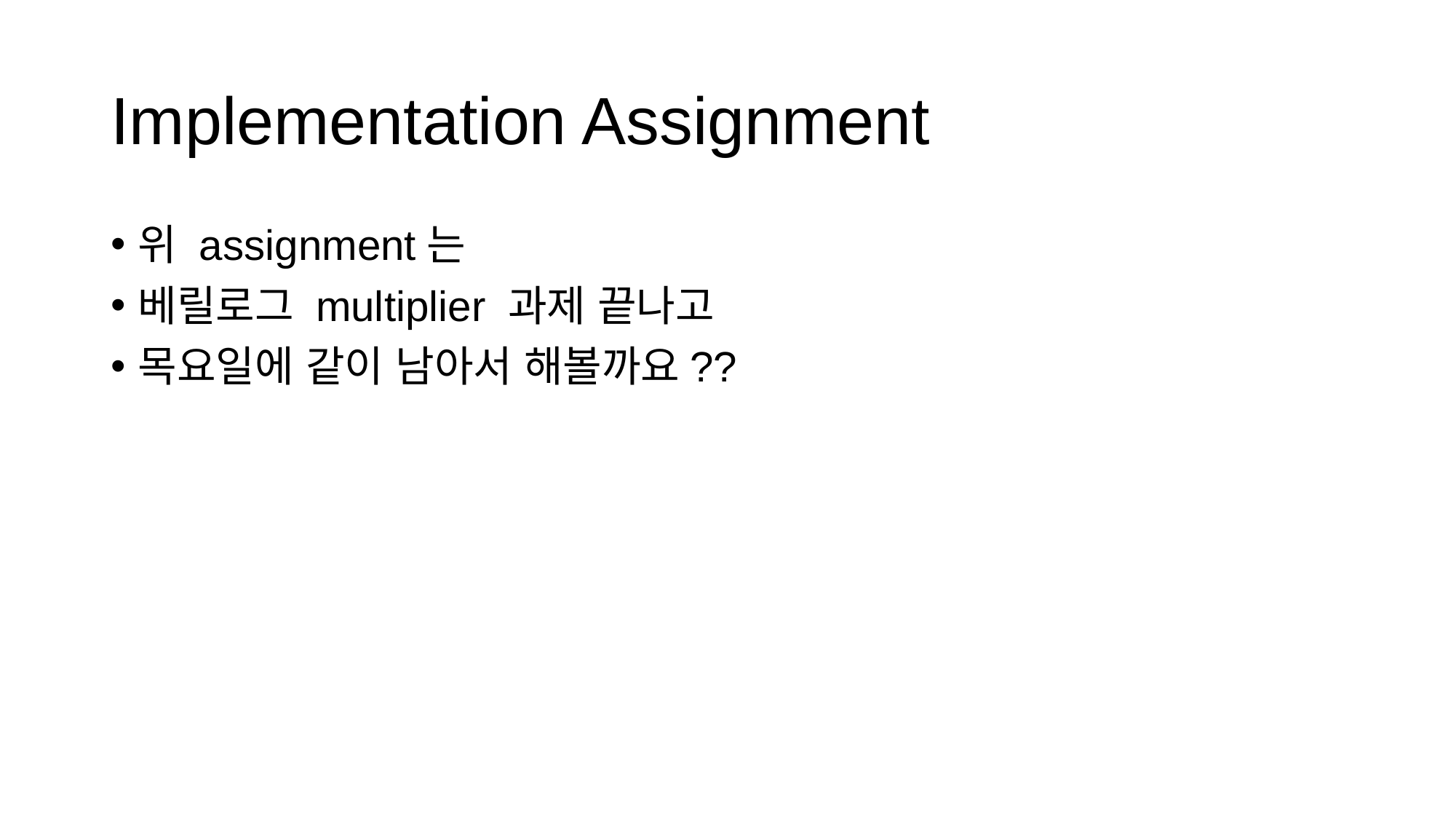

# Implementation Assignment
위 assignment는
베릴로그 multiplier 과제 끝나고
목요일에 같이 남아서 해볼까요??